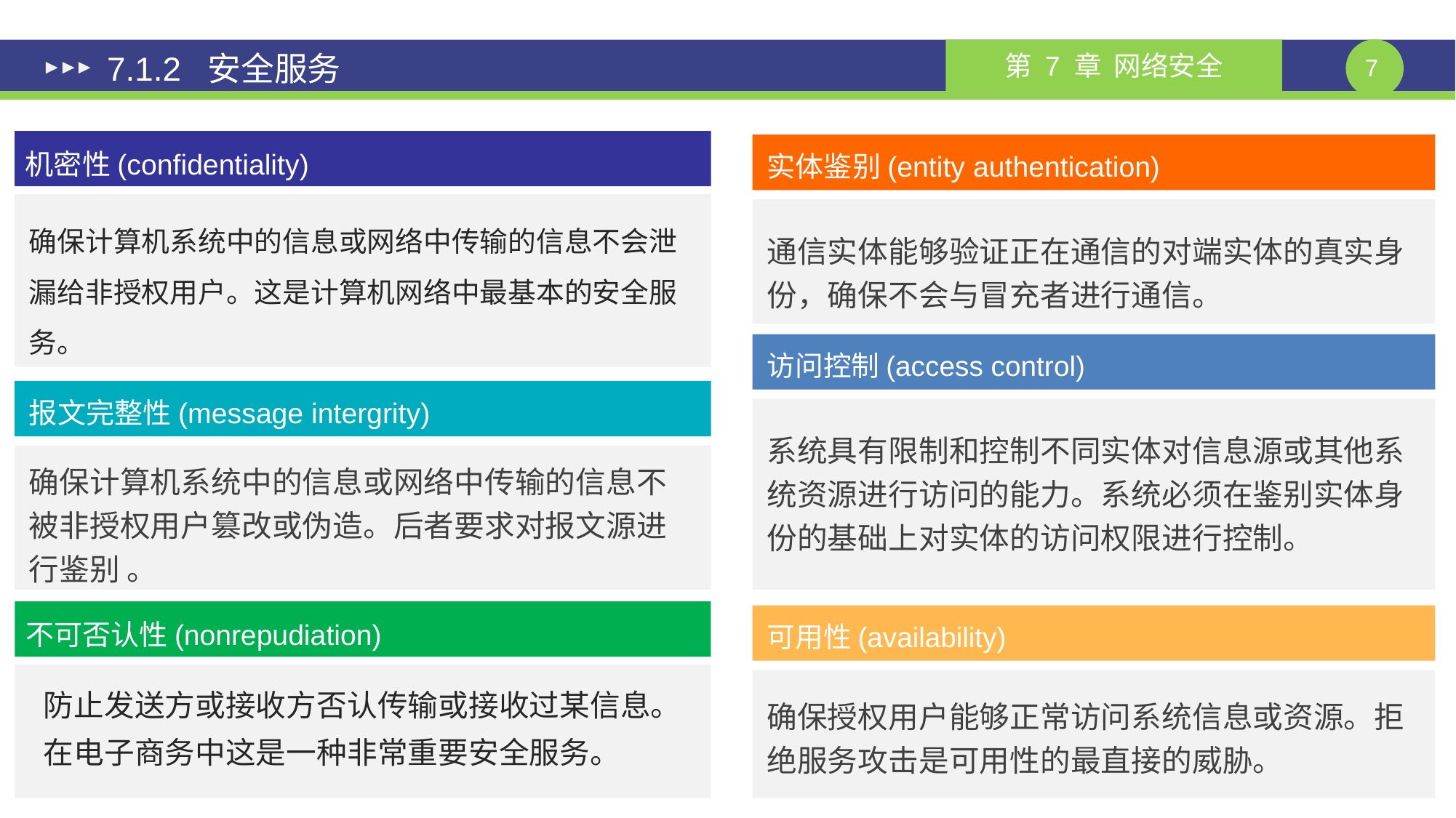

# 7.1.2  安全服务
机密性(confidentiality)
实体鉴别(entity authentication)

确保计算机系统中的信息或网络中传输的信息不会泄漏给非授权用户。这是计算机网络中最基本的安全服务。

通信实体能够验证正在通信的对端实体的真实身份，确保不会与冒充者进行通信。
访问控制(access control)
报文完整性(message intergrity)

系统具有限制和控制不同实体对信息源或其他系统资源进行访问的能力。系统必须在鉴别实体身份的基础上对实体的访问权限进行控制。

确保计算机系统中的信息或网络中传输的信息不被非授权用户篡改或伪造。后者要求对报文源进行鉴别 。
不可否认性(nonrepudiation)
可用性(availability)

防止发送方或接收方否认传输或接收过某信息。在电子商务中这是一种非常重要安全服务。

确保授权用户能够正常访问系统信息或资源。拒绝服务攻击是可用性的最直接的威胁。
课件制作人：谢钧  谢希仁